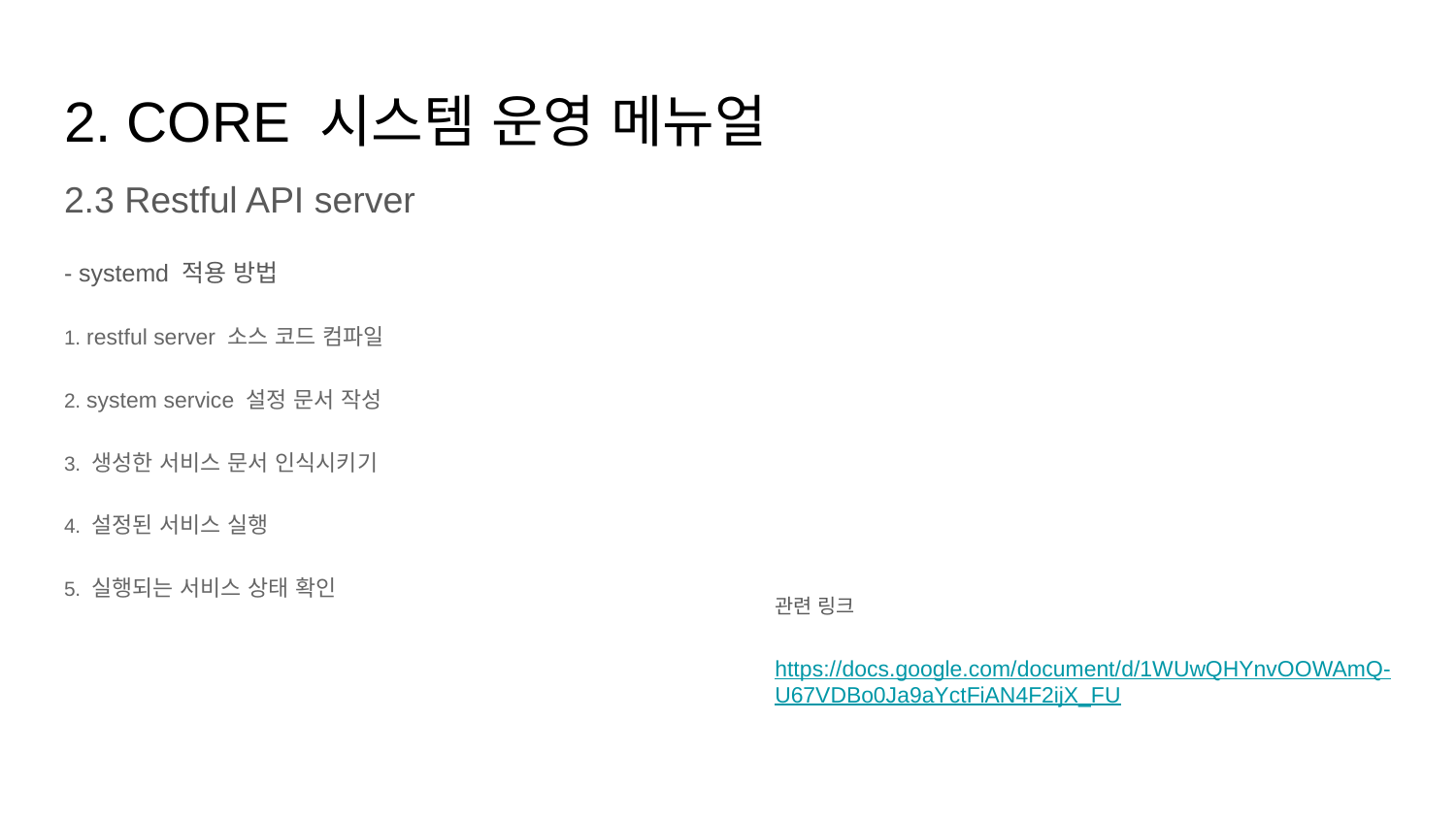

# 2. CORE 시스템 운영 메뉴얼
2.3 Restful API server
- systemd 적용 방법
1. restful server 소스 코드 컴파일
2. system service 설정 문서 작성
3. 생성한 서비스 문서 인식시키기
4. 설정된 서비스 실행
5. 실행되는 서비스 상태 확인

관련 링크
https://docs.google.com/document/d/1WUwQHYnvOOWAmQ-U67VDBo0Ja9aYctFiAN4F2ijX_FU